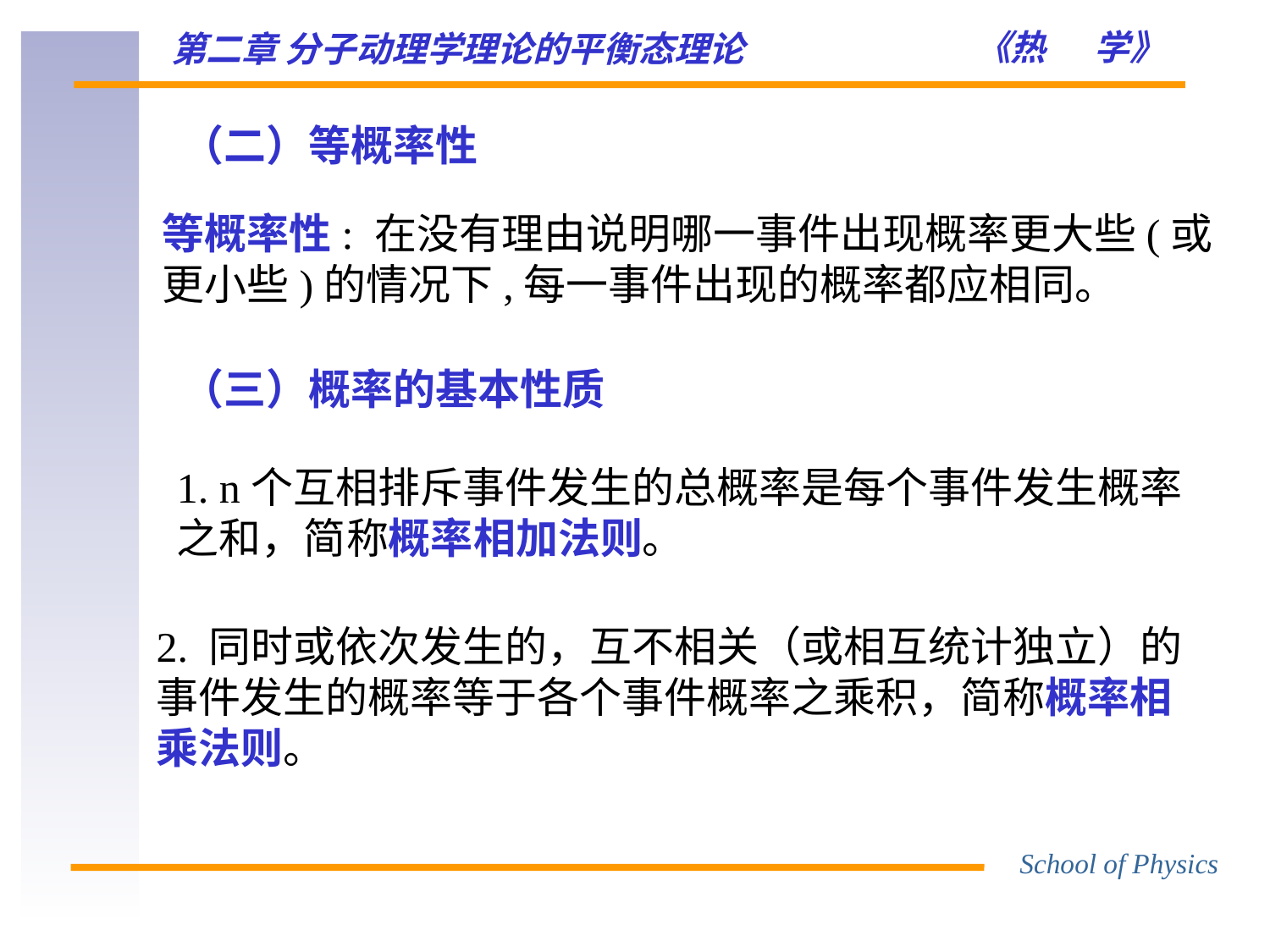

（二）等概率性
等概率性: 在没有理由说明哪一事件出现概率更大些(或
更小些)的情况下,每一事件出现的概率都应相同。
（三）概率的基本性质
1. n个互相排斥事件发生的总概率是每个事件发生概率
之和，简称概率相加法则。
2. 同时或依次发生的，互不相关（或相互统计独立）的
事件发生的概率等于各个事件概率之乘积，简称概率相
乘法则。